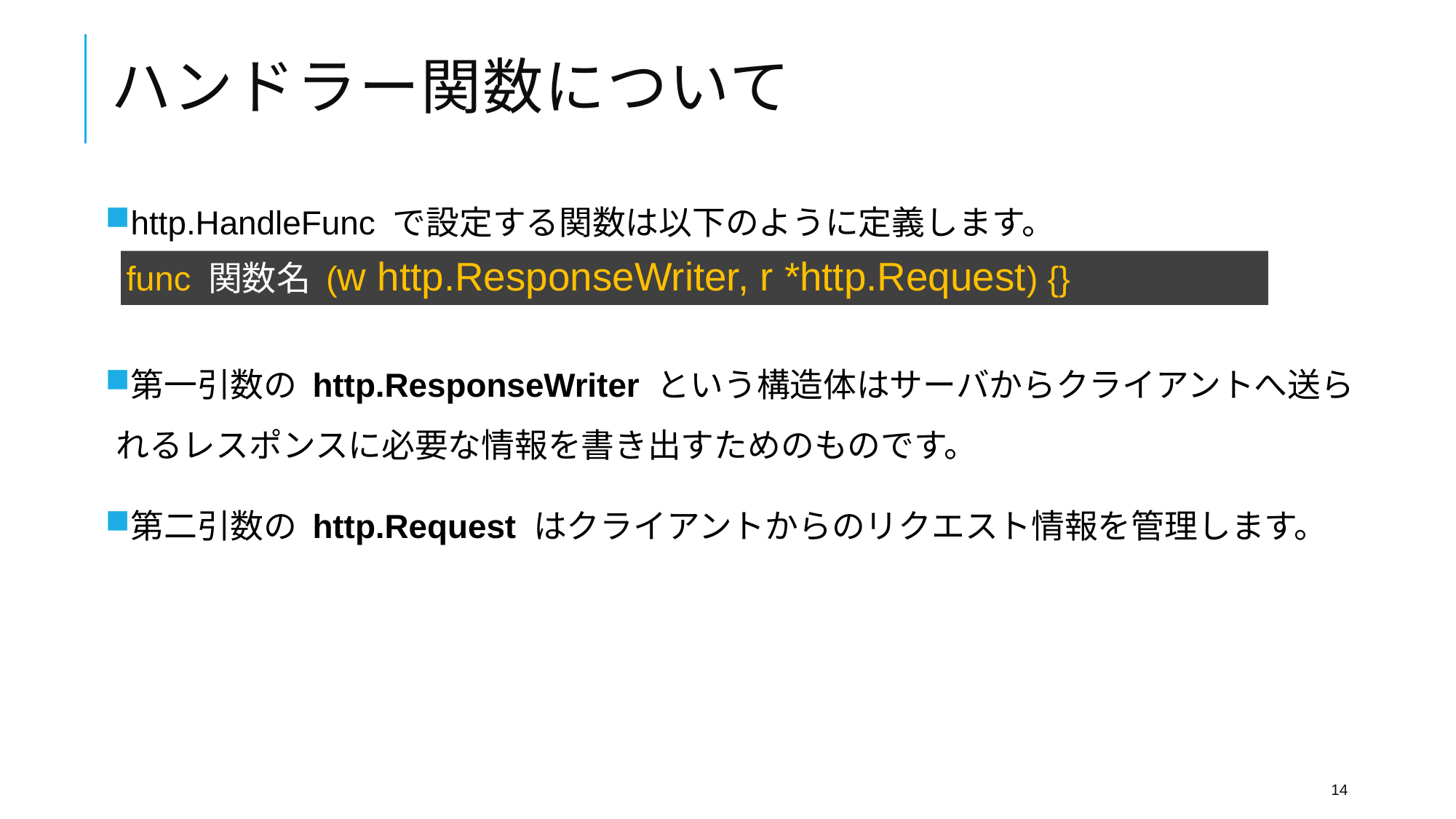

# ハンドラー関数について
http.HandleFunc で設定する関数は以下のように定義します。

第一引数の http.ResponseWriter という構造体はサーバからクライアントへ送られるレスポンスに必要な情報を書き出すためのものです。
第二引数の http.Request はクライアントからのリクエスト情報を管理します。
func 関数名 (w http.ResponseWriter, r *http.Request) {}
14